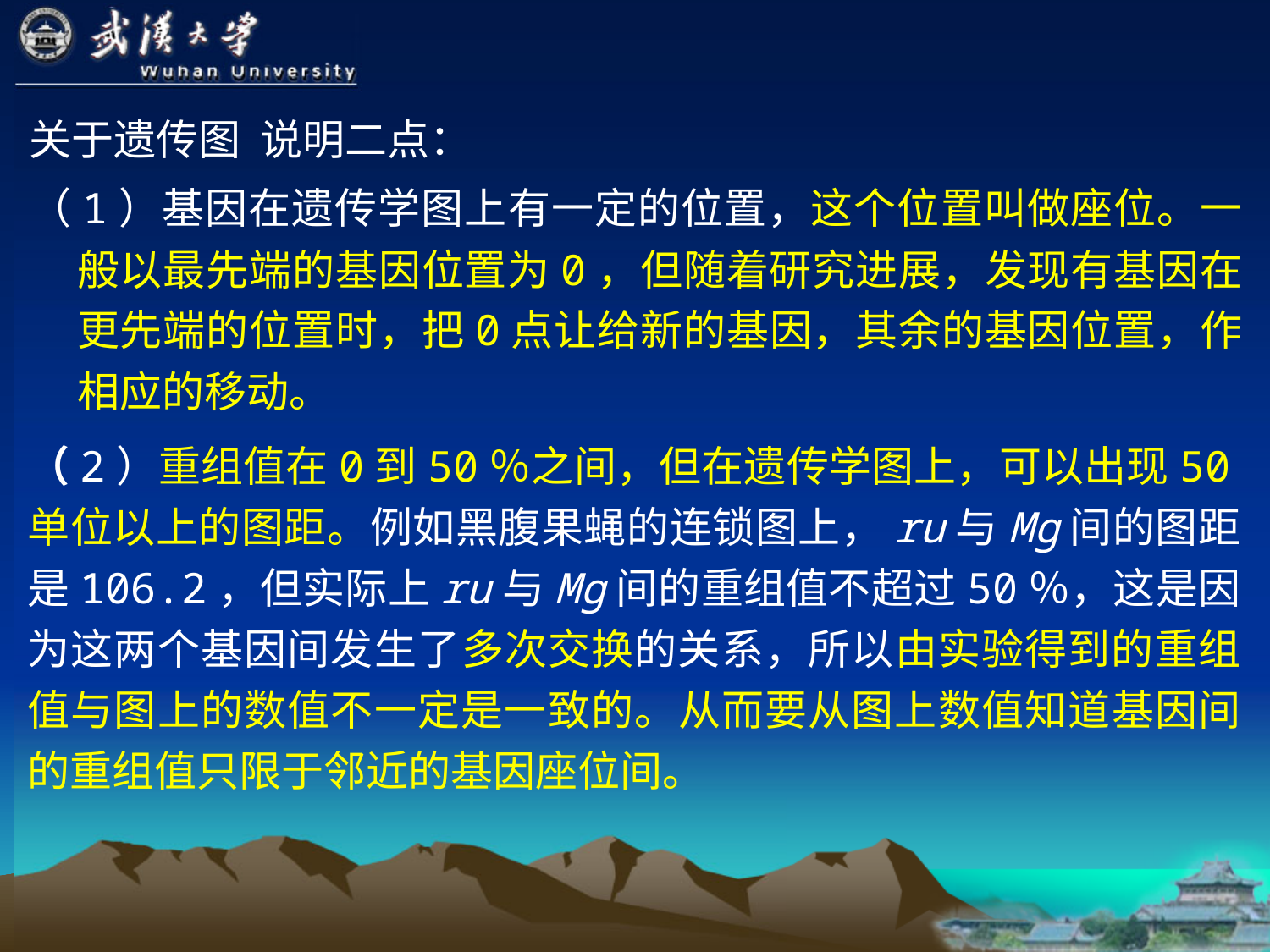

关于遗传图  说明二点：
（1）基因在遗传学图上有一定的位置，这个位置叫做座位。一般以最先端的基因位置为0，但随着研究进展，发现有基因在更先端的位置时，把0点让给新的基因，其余的基因位置，作相应的移动。
（2）重组值在0到50％之间，但在遗传学图上，可以出现50单位以上的图距。例如黑腹果蝇的连锁图上，ru与Mg间的图距是106.2，但实际上ru与Mg间的重组值不超过50％，这是因为这两个基因间发生了多次交换的关系，所以由实验得到的重组值与图上的数值不一定是一致的。从而要从图上数值知道基因间的重组值只限于邻近的基因座位间。